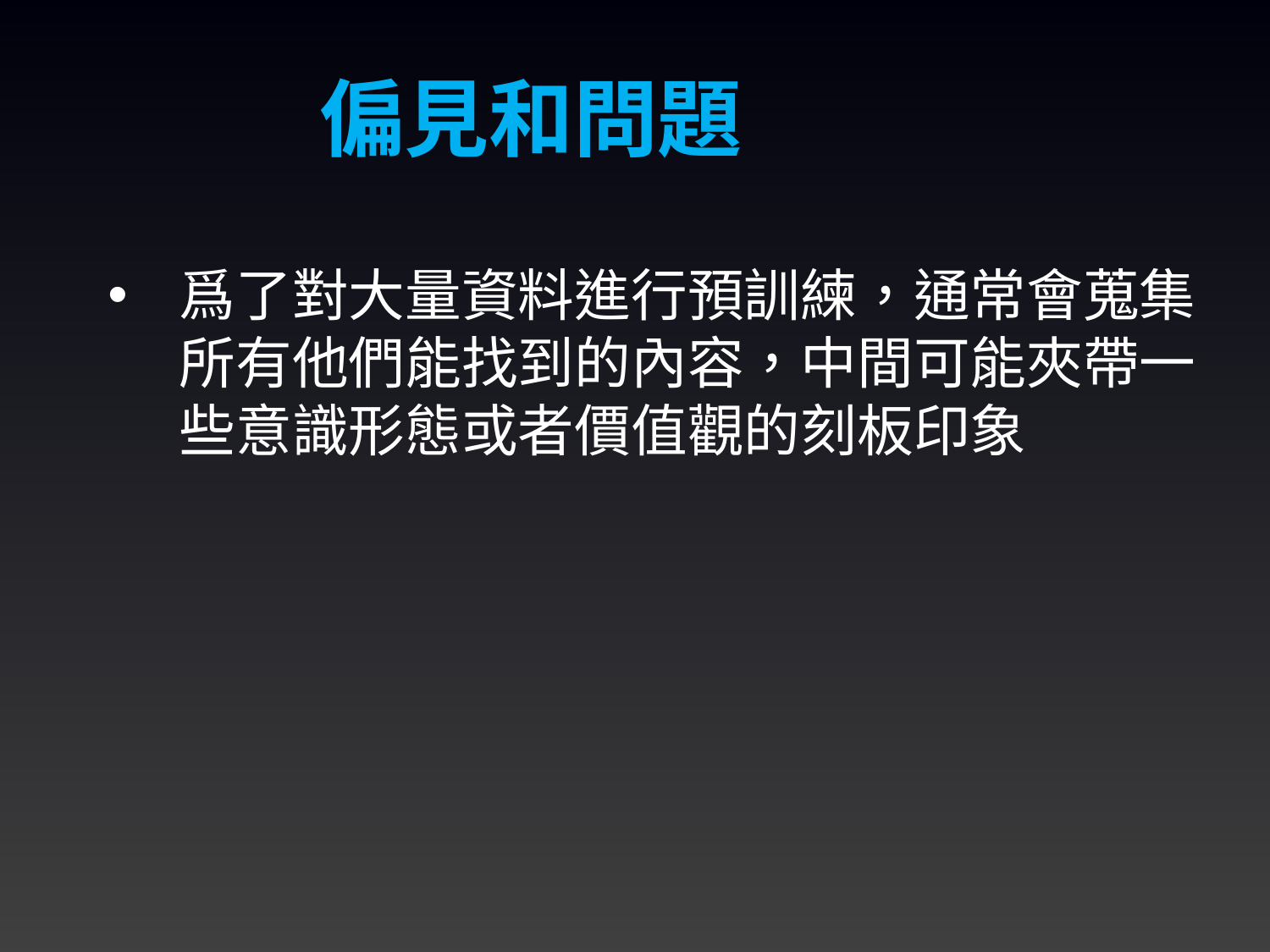

偏見和問題
爲了對大量資料進行預訓練，通常會蒐集所有他們能找到的內容，中間可能夾帶一些意識形態或者價值觀的刻板印象